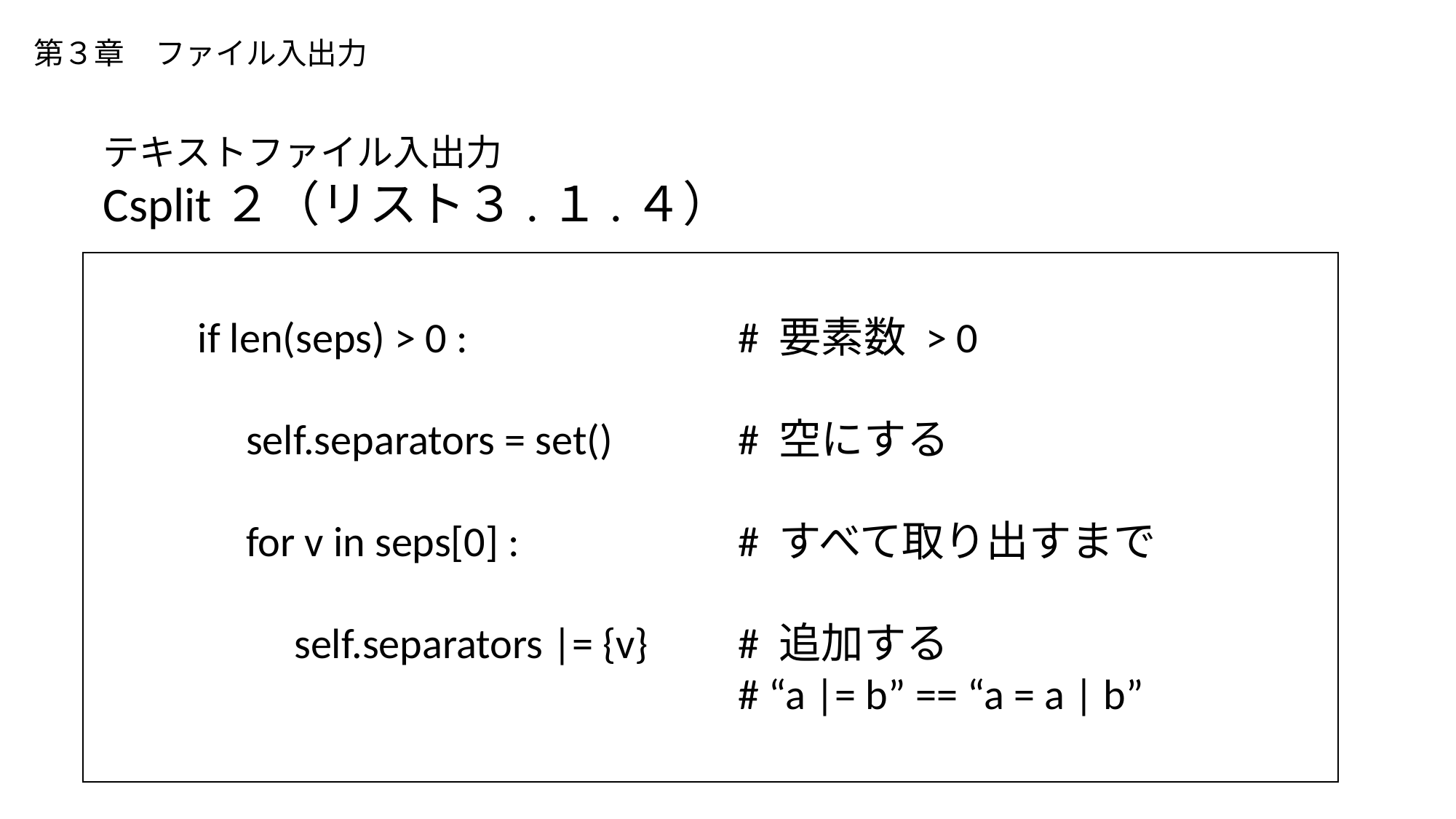

# 第３章　ファイル入出力
テキストファイル入出力
Csplit２（リスト３.１.４）

     if len(seps) > 0 :

          self.separators = set()

          for v in seps[0] :

               self.separators |= {v}
# 要素数 > 0

# 空にする

# すべて取り出すまで

# 追加する
# “a |= b” == “a = a | b”